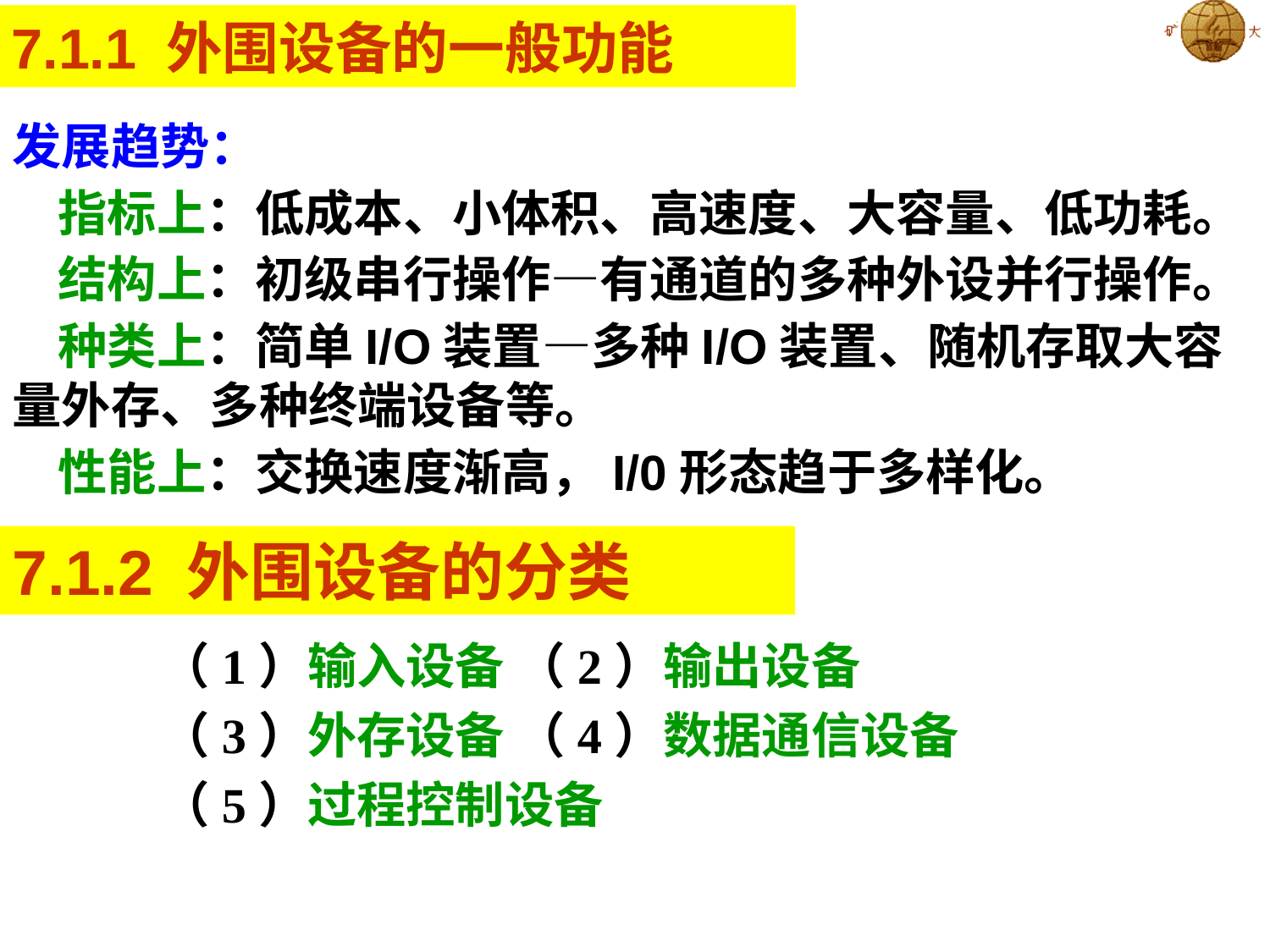

7.1.1 外围设备的一般功能
发展趋势：
   指标上：低成本、小体积、高速度、大容量、低功耗。
   结构上：初级串行操作—有通道的多种外设并行操作。
   种类上：简单I/O装置—多种I/O装置、随机存取大容量外存、多种终端设备等。
   性能上：交换速度渐高，I/0形态趋于多样化。
7.1.2 外围设备的分类
 （1）输入设备 （2）输出设备
 （3）外存设备 （4）数据通信设备
 （5）过程控制设备